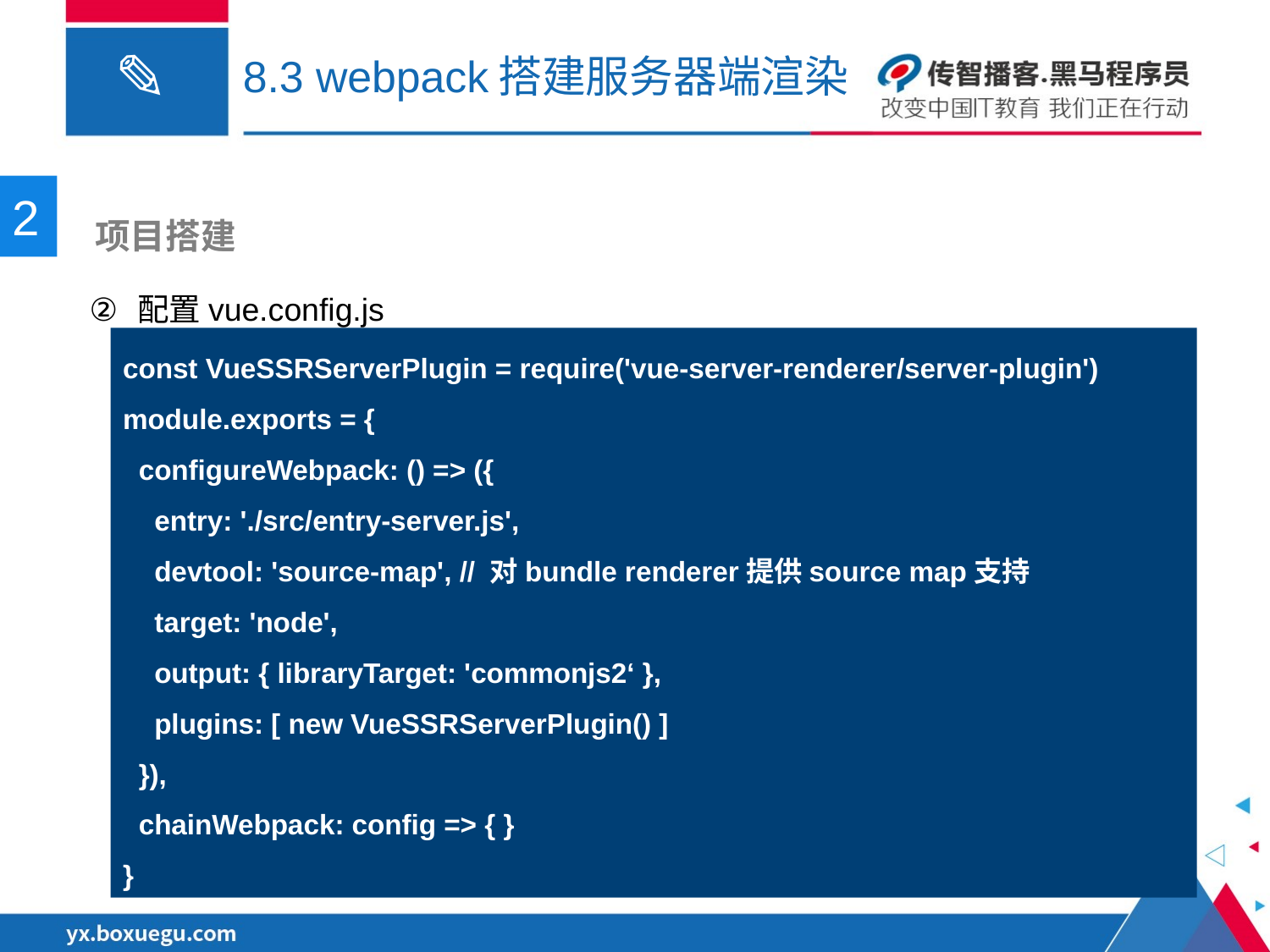

# 8.3 webpack搭建服务器端渲染

2
  项目搭建
配置vue.config.js
const VueSSRServerPlugin = require('vue-server-renderer/server-plugin')
module.exports = {
  configureWebpack: () => ({
    entry: './src/entry-server.js',
    devtool: 'source-map', // 对bundle renderer提供source map支持
    target: 'node',
    output: { libraryTarget: 'commonjs2‘ },
    plugins: [ new VueSSRServerPlugin() ]
  }),
  chainWebpack: config => { }
}